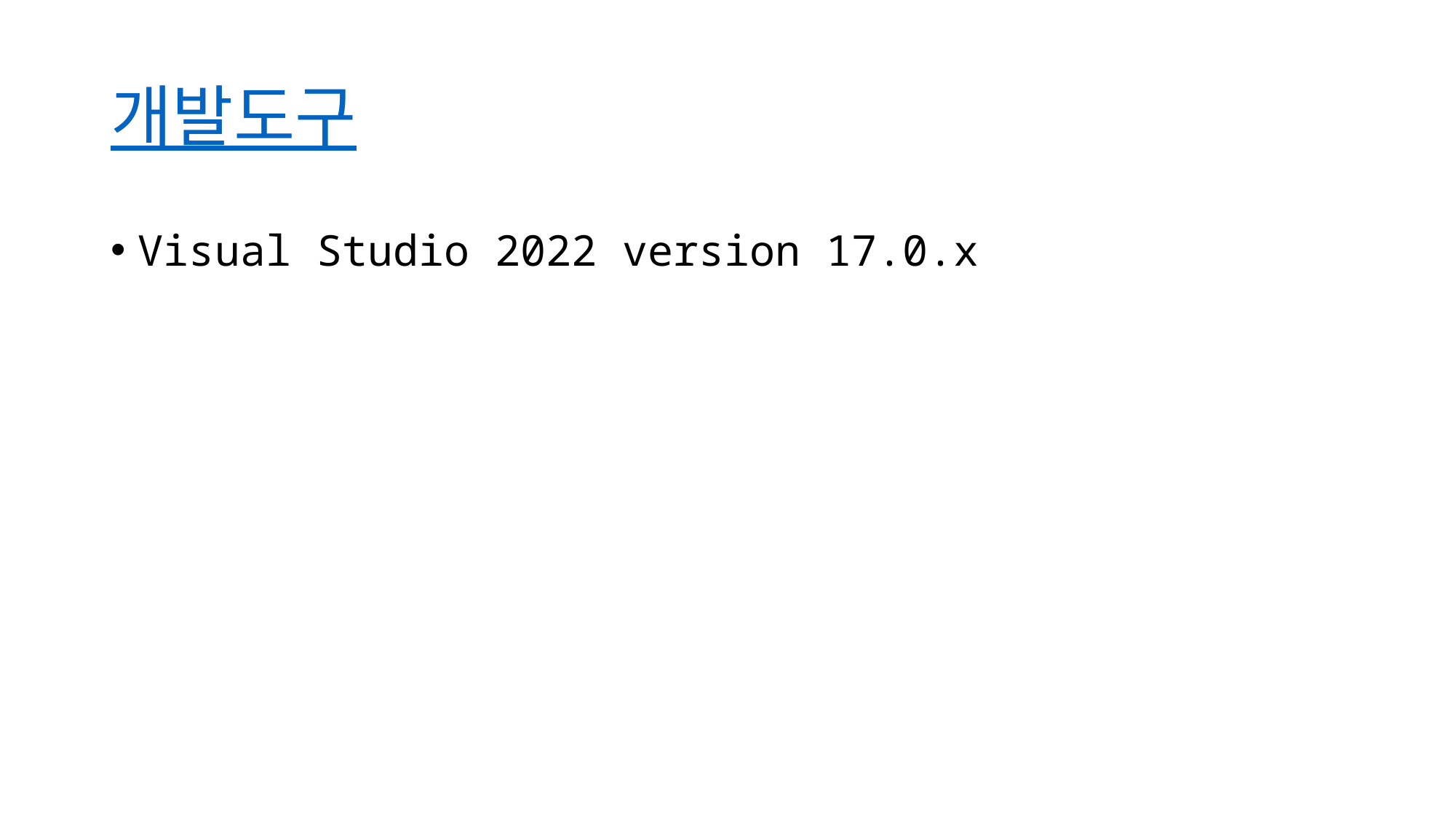

# 개발도구
Visual Studio 2022 version 17.0.x